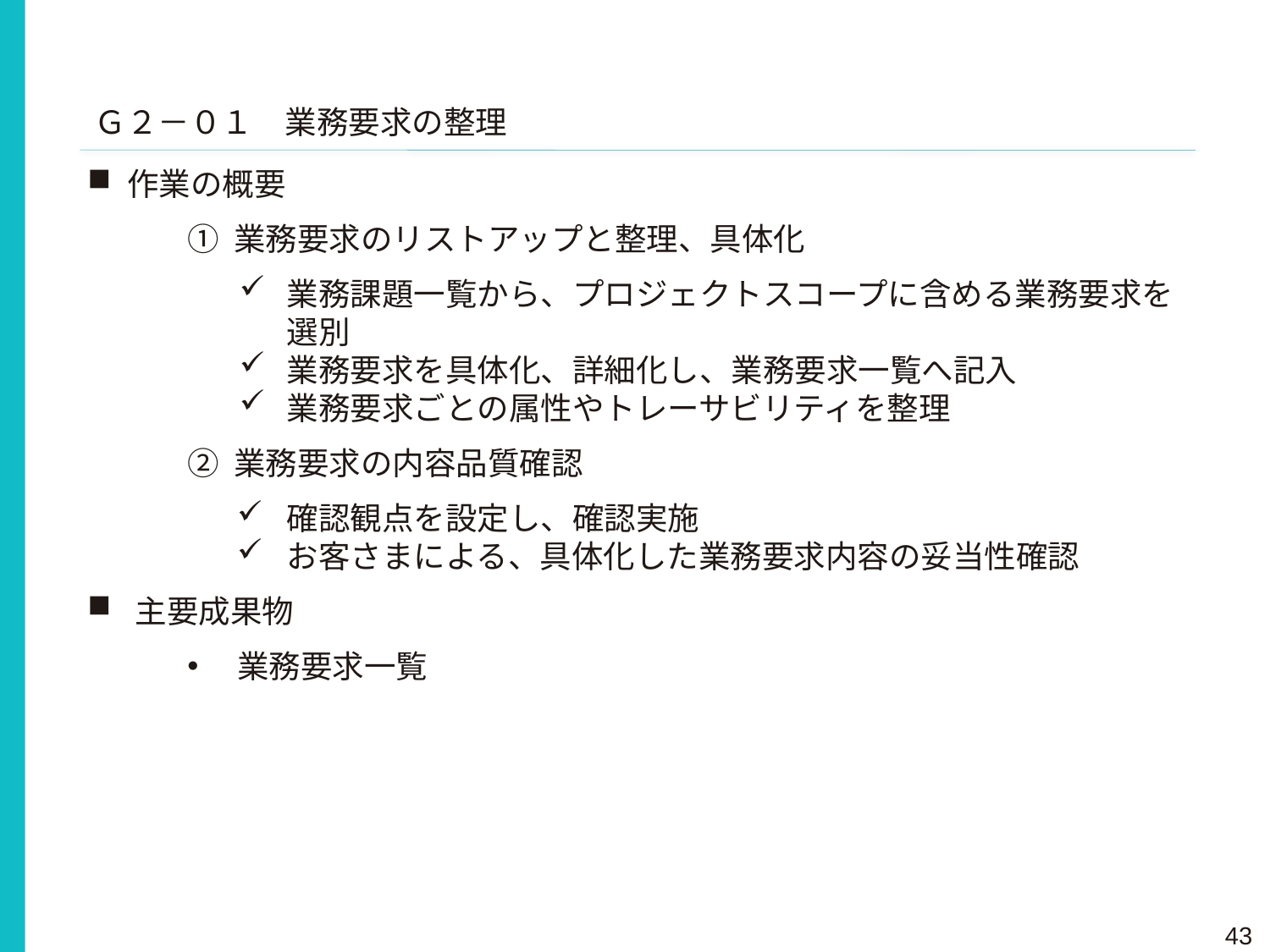

Ｇ２－０１　業務要求の整理
作業の概要

① 業務要求のリストアップと整理、具体化

業務課題一覧から、プロジェクトスコープに含める業務要求を選別
業務要求を具体化、詳細化し、業務要求一覧へ記入
業務要求ごとの属性やトレーサビリティを整理

② 業務要求の内容品質確認

確認観点を設定し、確認実施
お客さまによる、具体化した業務要求内容の妥当性確認

主要成果物

業務要求一覧

43